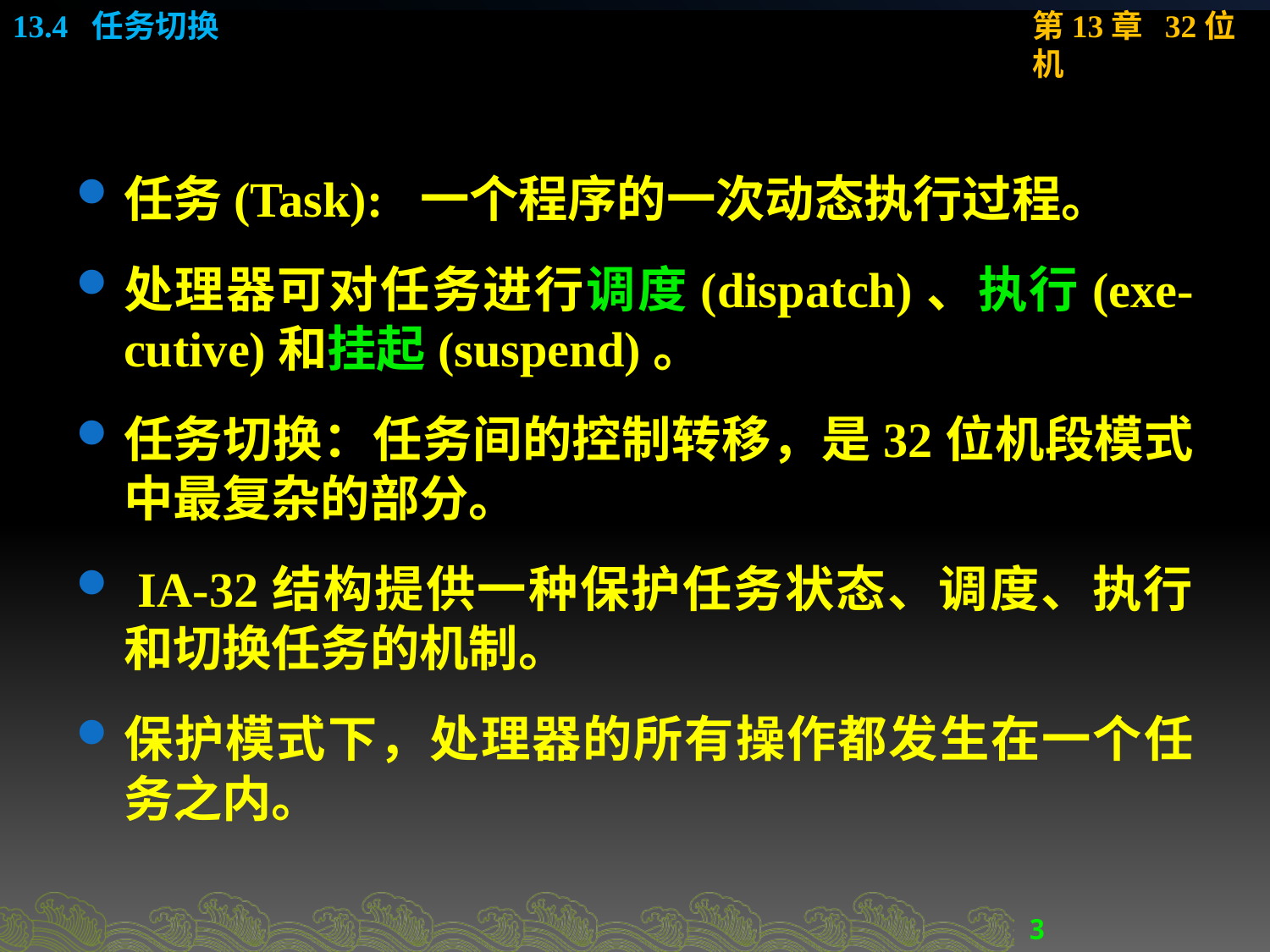

任务(Task):  一个程序的一次动态执行过程。
处理器可对任务进行调度(dispatch)、执行(exe-cutive)和挂起(suspend)。
任务切换：任务间的控制转移，是32位机段模式中最复杂的部分。
 IA-32结构提供一种保护任务状态、调度、执行和切换任务的机制。
保护模式下，处理器的所有操作都发生在一个任务之内。